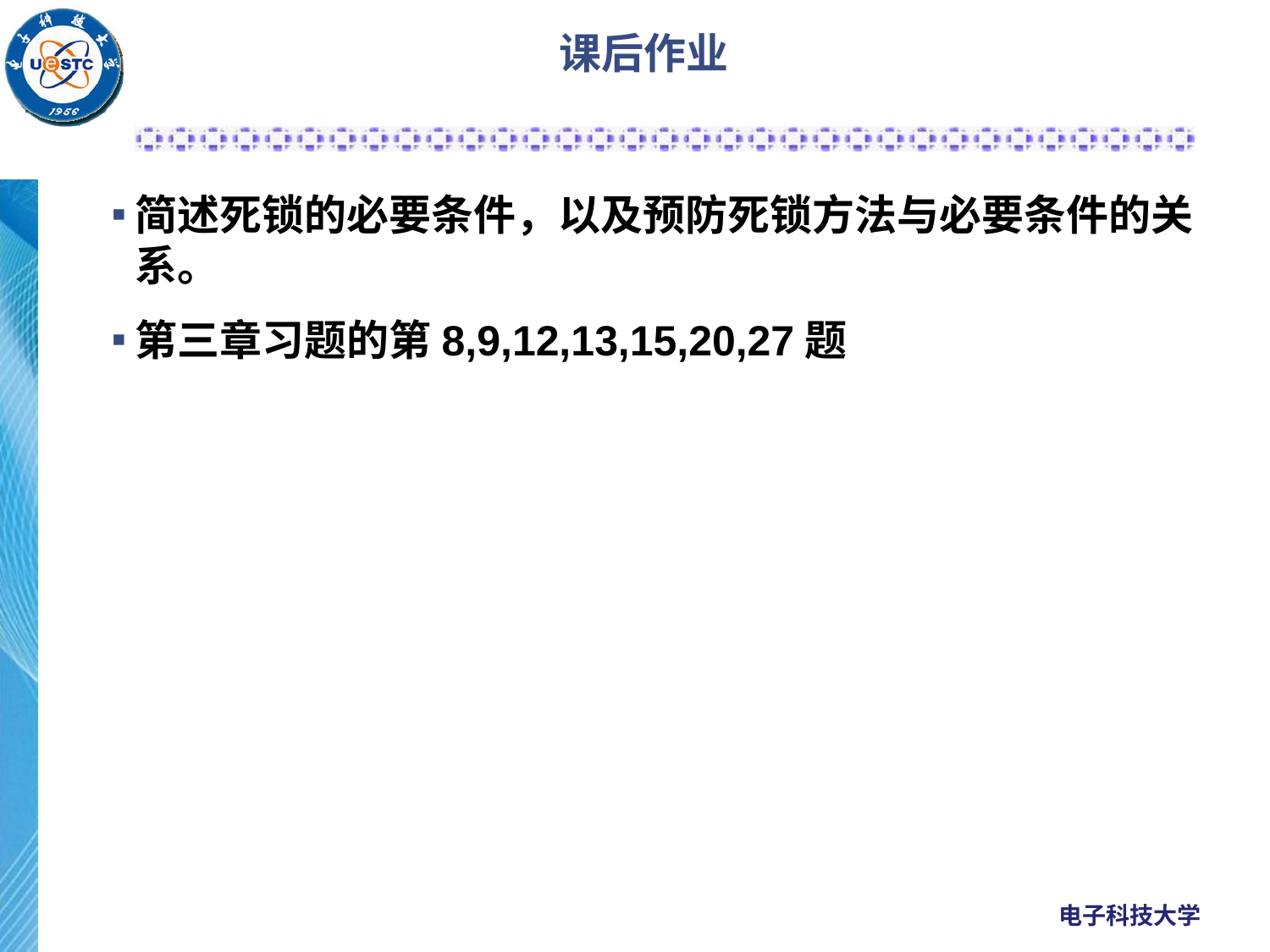

# 课后作业
简述死锁的必要条件，以及预防死锁方法与必要条件的关系。
第三章习题的第8,9,12,13,15,20,27题